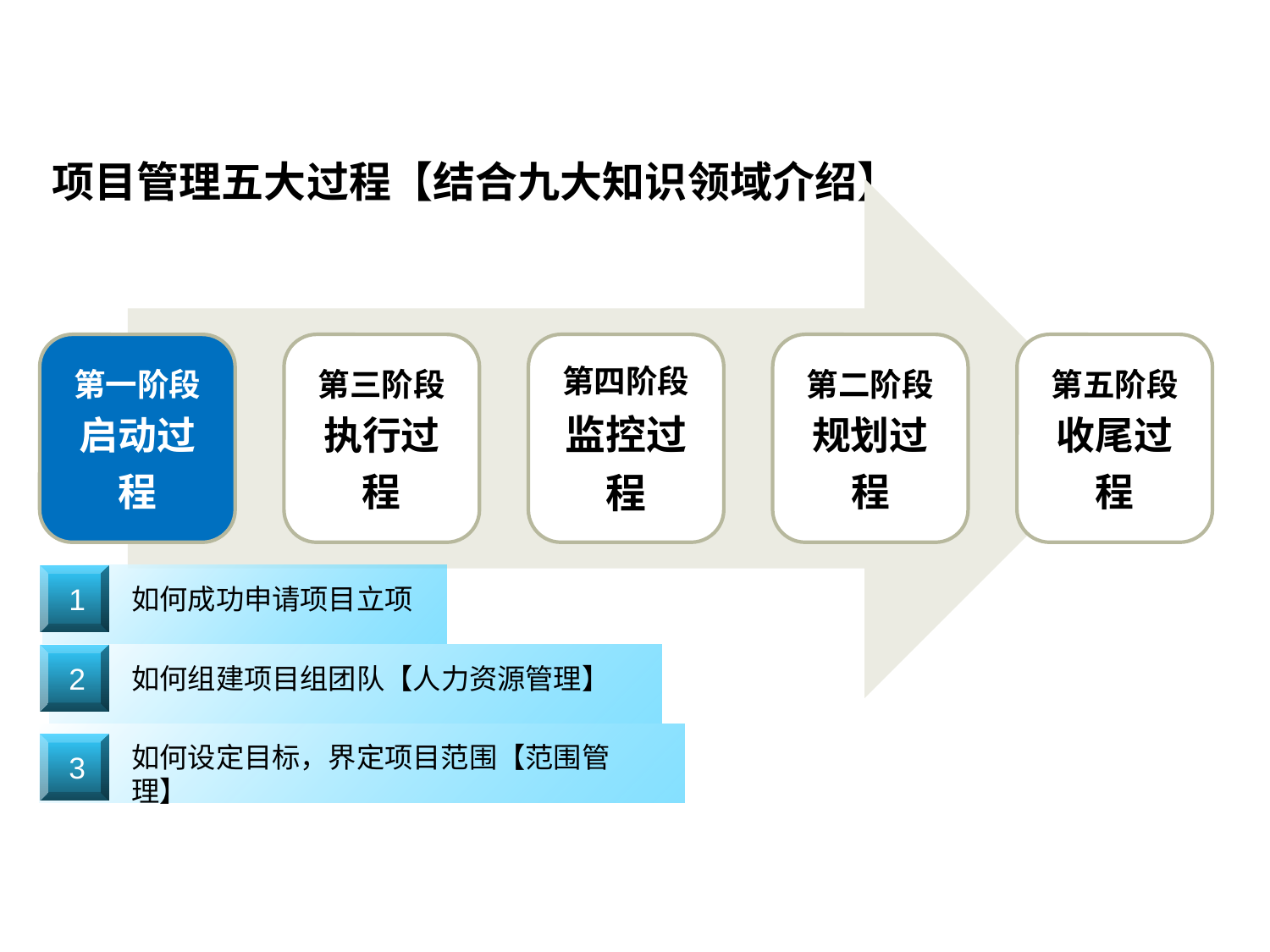

# 项目管理五大过程【结合九大知识领域介绍】
第一阶段
启动过程
第三阶段
执行过程
第二阶段
规划过程
第五阶段
收尾过程
第四阶段
监控过程
 1

如何成功申请项目立项
 2

如何组建项目组团队【人力资源管理】

 3
如何设定目标，界定项目范围【范围管理】